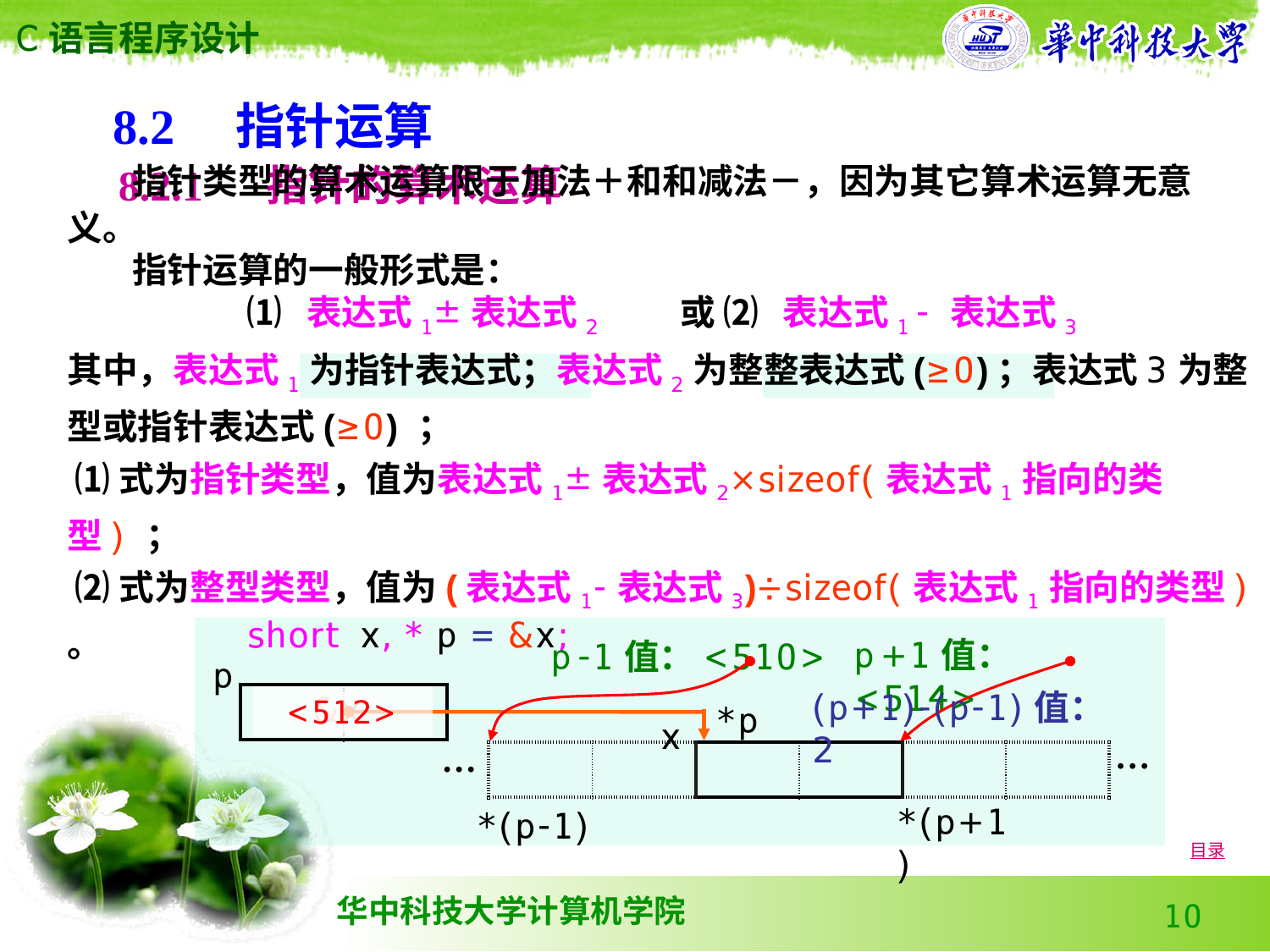

8.2　指针运算
8.2.1 　指针的算术运算
       指针类型的算术运算限于加法＋和和减法－，因为其它算术运算无意义。
       指针运算的一般形式是：
⑴  表达式1±表达式2       或 ⑵   表达式1 - 表达式3
其中，表达式1为指针表达式；表达式2为整整表达式(≥0)；表达式3为整型或指针表达式(≥0) ；
 ⑴式为指针类型，值为表达式1±表达式2×sizeof(表达式1指向的类型) ；
 ⑵式为整型类型，值为(表达式1-表达式3)÷sizeof(表达式1指向的类型) 。

short  x, * p = &x;

p +1值：<514>
p -1值：<510>
p

(p+1)-(p-1)值：2
&x
|  |  |
| --- | --- |
<512>

*p
x

|  |  |  |  |  |  |
| --- | --- | --- | --- | --- | --- |
…
…
*(p+1)
*(p-1)
目录
10